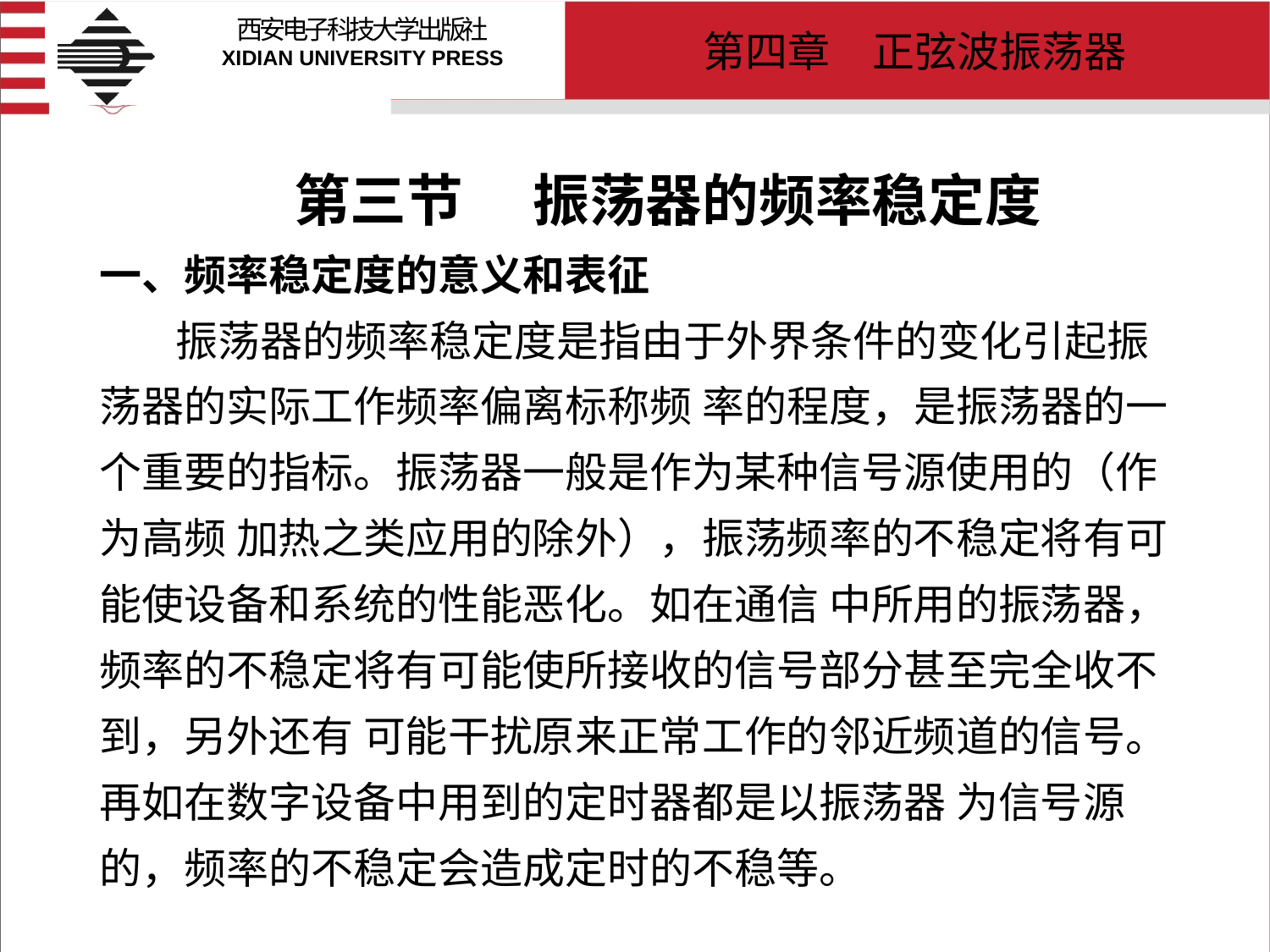

# 第三节　 振荡器的频率稳定度 一、频率稳定度的意义和表征 振荡器的频率稳定度是指由于外界条件的变化引起振荡器的实际工作频率偏离标称频 率的程度，是振荡器的一个重要的指标。振荡器一般是作为某种信号源使用的（作为高频 加热之类应用的除外），振荡频率的不稳定将有可能使设备和系统的性能恶化。如在通信 中所用的振荡器，频率的不稳定将有可能使所接收的信号部分甚至完全收不到，另外还有 可能干扰原来正常工作的邻近频道的信号。再如在数字设备中用到的定时器都是以振荡器 为信号源的，频率的不稳定会造成定时的不稳等。